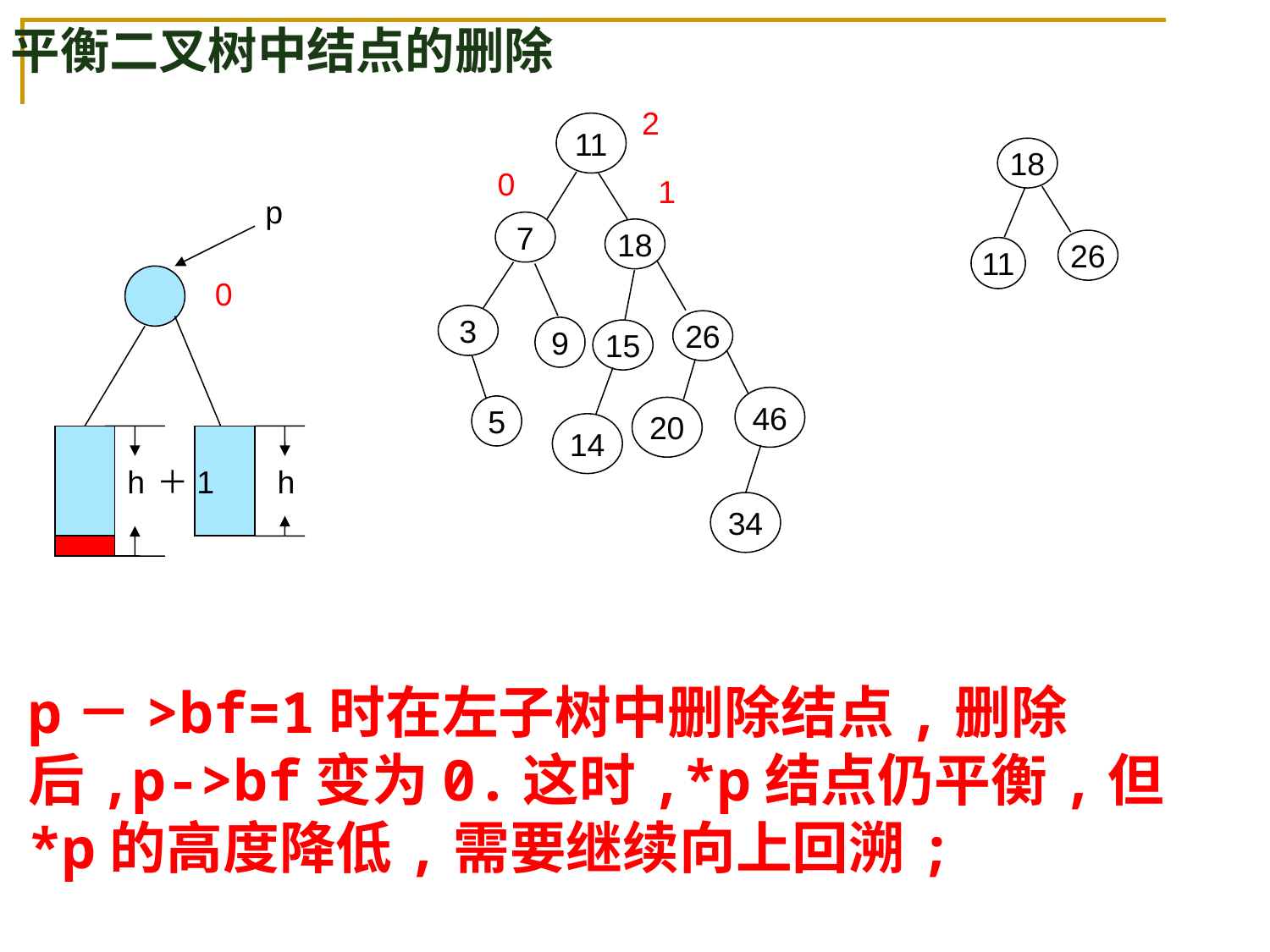

# 平衡二叉树中结点的删除
2
1
11
18

26
11
0

  p
7
18

  -1
0

3
26

9
15

46
5
20
14

h
＋1
h
34

p－>bf=1时在左子树中删除结点,删除后,p->bf变为0.这时,*p结点仍平衡,但*p的高度降低,需要继续向上回溯;